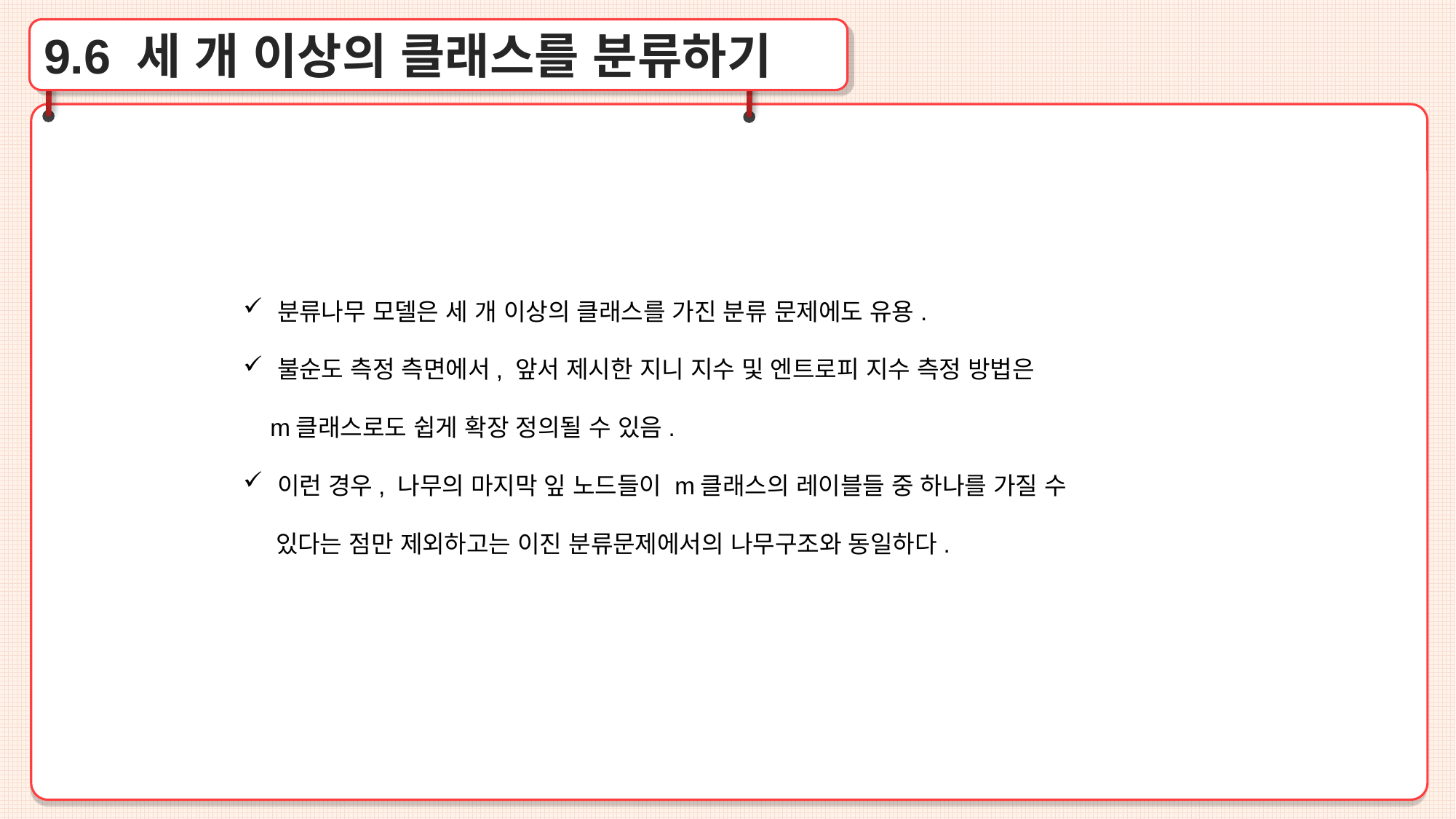

9.6 세 개 이상의 클래스를 분류하기

분류나무 모델은 세 개 이상의 클래스를 가진 분류 문제에도 유용.
불순도 측정 측면에서, 앞서 제시한 지니 지수 및 엔트로피 지수 측정 방법은
    m클래스로도 쉽게 확장 정의될 수 있음.
이런 경우, 나무의 마지막 잎 노드들이 m클래스의 레이블들 중 하나를 가질 수
    있다는 점만 제외하고는 이진 분류문제에서의 나무구조와 동일하다.